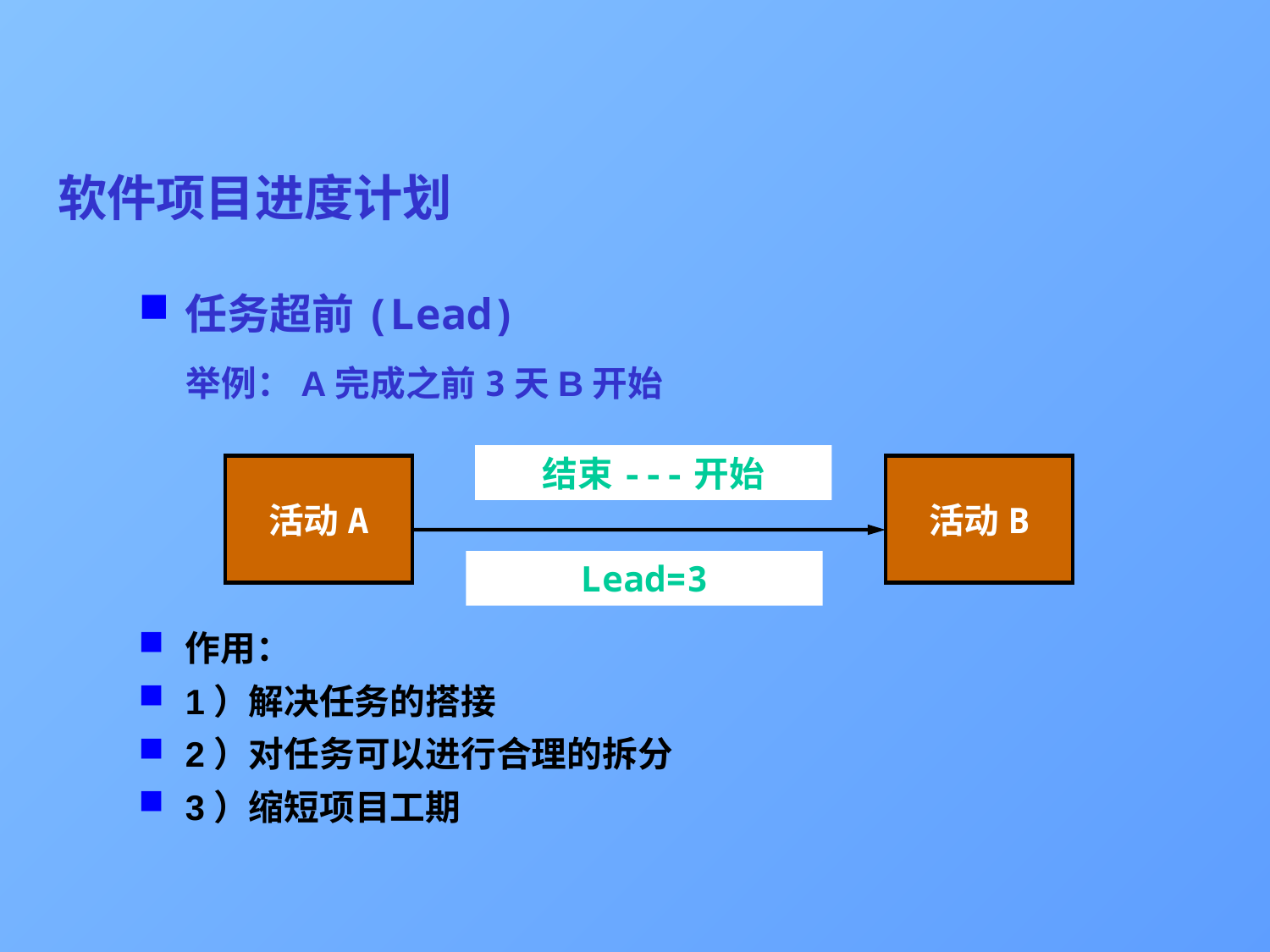

# 软件项目进度计划
任务超前(Lead)
     举例：A完成之前3天B开始

作用：
1）解决任务的搭接
2）对任务可以进行合理的拆分
3）缩短项目工期

结束---开始
活动A
活动B

Lead=3